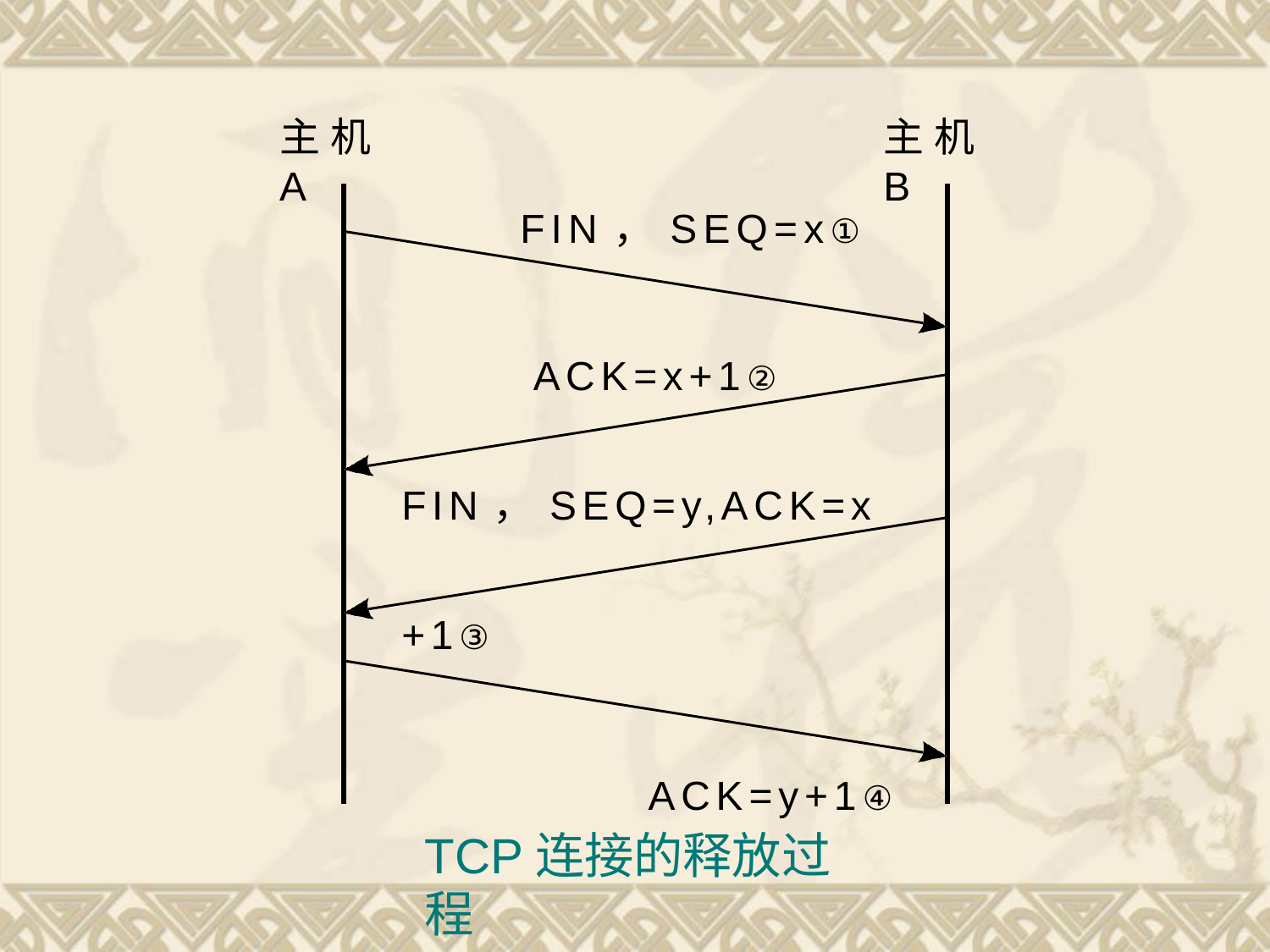

主机A
主机B

FIN，SEQ=x①
ACK=x+1②  FIN，SEQ=y,ACK=x+1③

ACK=y+1④

TCP连接的释放过程